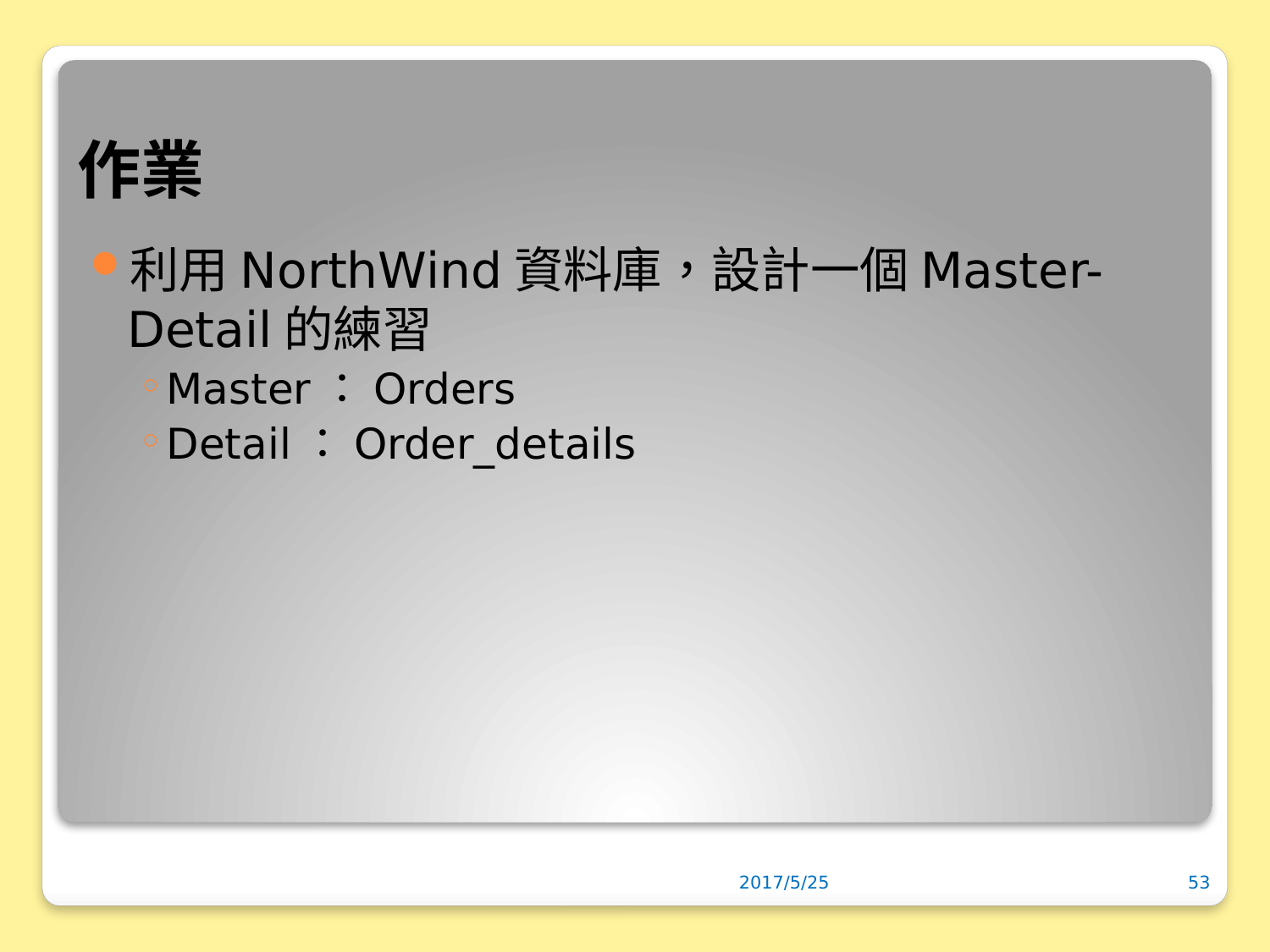

# 作業
利用NorthWind資料庫，設計一個Master-Detail的練習
Master：Orders
Detail：Order_details
2017/5/25
53